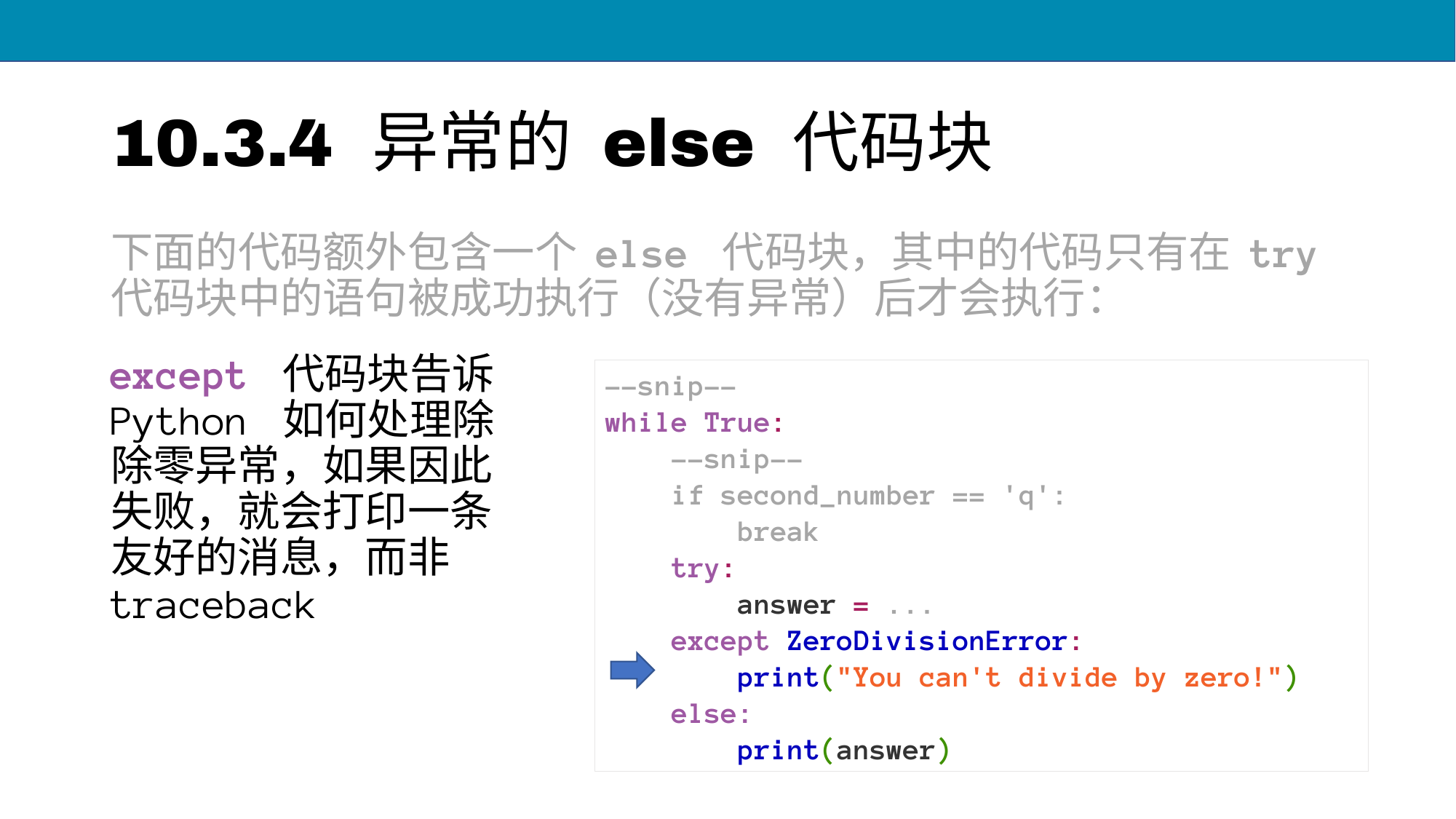

# 10.3.4 异常的 else 代码块
下面的代码额外包含一个 else 代码块，其中的代码只有在 try 代码块中的语句被成功执行（没有异常）后才会执行：

except 代码块告诉 Python 如何处理除除零异常，如果因此失败，就会打印一条友好的消息，而非 traceback
--snip--
while True:
    --snip--
    if second_number == 'q':
        break
    try:
        answer = ...
    except ZeroDivisionError:
        print("You can't divide by zero!")
    else:
        print(answer)